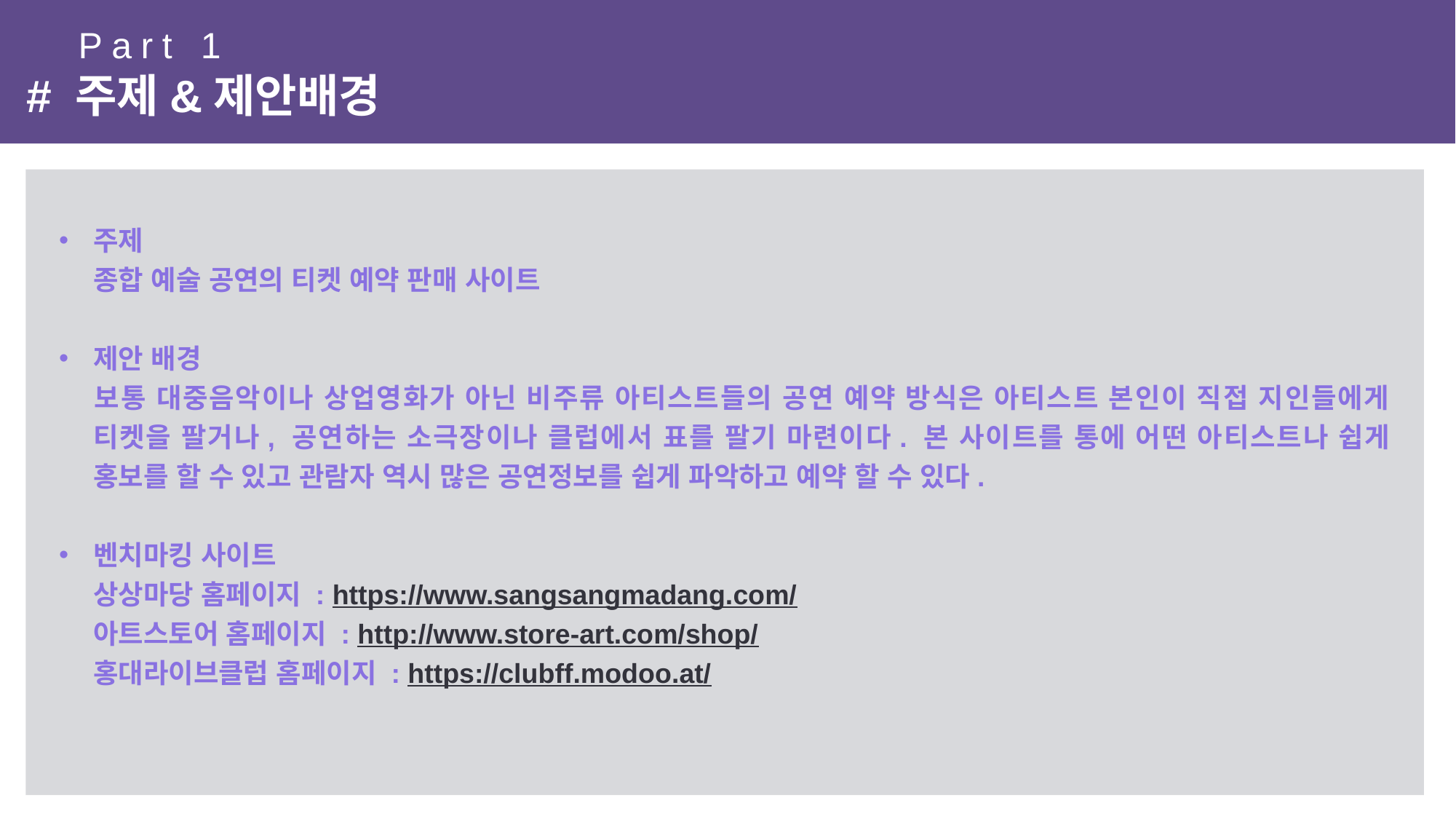

Part 1
# 주제&제안배경

주제
	종합 예술 공연의 티켓 예약 판매 사이트

제안 배경
	보통 대중음악이나 상업영화가 아닌 비주류 아티스트들의 공연 예약 방식은 아티스트 본인이 직접 지인들에게 티켓을 팔거나, 공연하는 소극장이나 클럽에서 표를 팔기 마련이다. 본 사이트를 통에 어떤 아티스트나 쉽게 홍보를 할 수 있고 관람자 역시 많은 공연정보를 쉽게 파악하고 예약 할 수 있다.

벤치마킹 사이트
	상상마당 홈페이지 : https://www.sangsangmadang.com/
	아트스토어 홈페이지 : http://www.store-art.com/shop/
	홍대라이브클럽 홈페이지 : https://clubff.modoo.at/